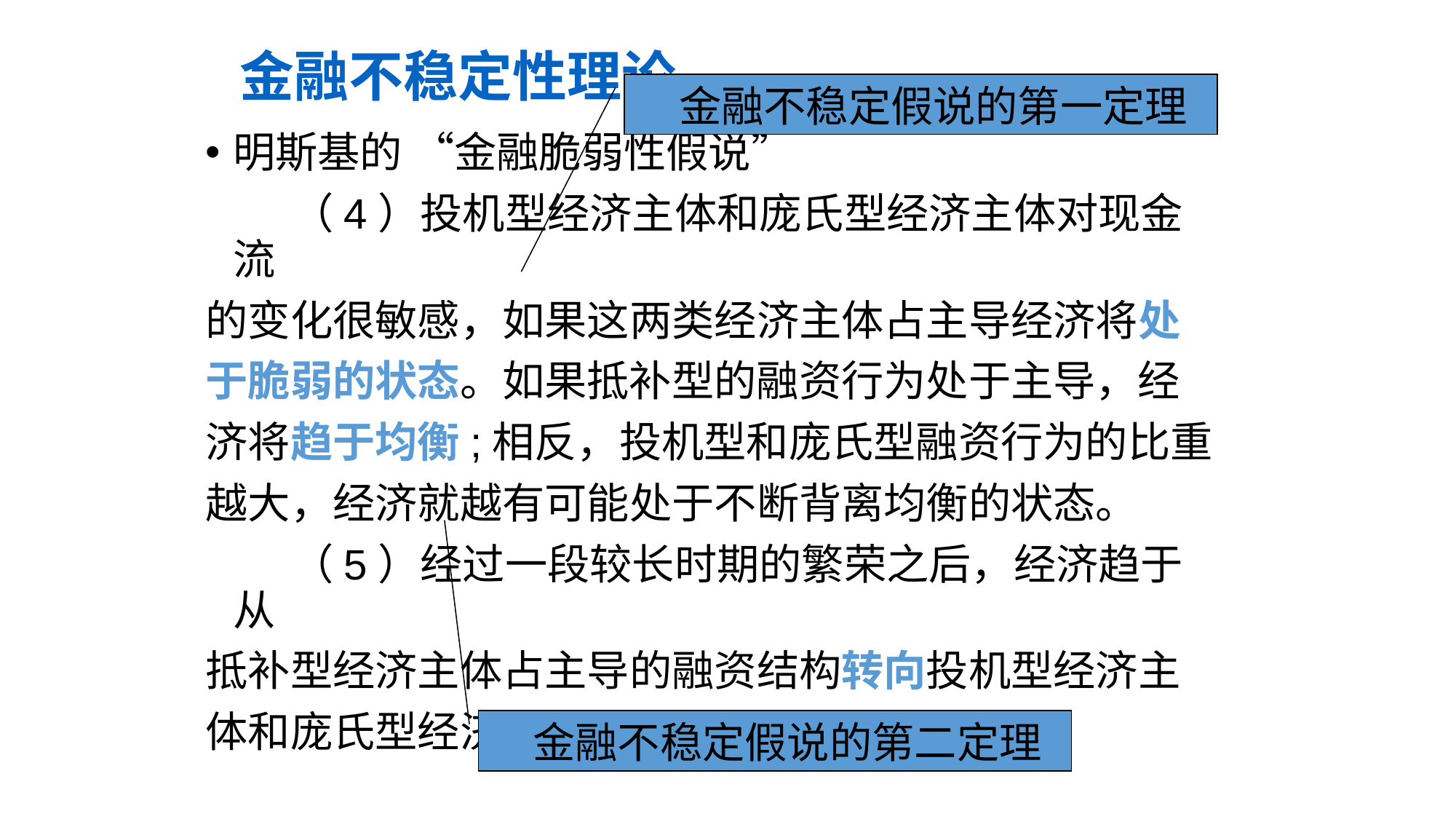

金融不稳定性理论
金融不稳定假说的第一定理
明斯基的 “金融脆弱性假说”
        （4）投机型经济主体和庞氏型经济主体对现金流
的变化很敏感，如果这两类经济主体占主导经济将处
于脆弱的状态。如果抵补型的融资行为处于主导，经
济将趋于均衡;相反，投机型和庞氏型融资行为的比重
越大，经济就越有可能处于不断背离均衡的状态。
        （5）经过一段较长时期的繁荣之后，经济趋于从
抵补型经济主体占主导的融资结构转向投机型经济主
体和庞氏型经济主体占主导的融资结构。

金融不稳定假说的第二定理